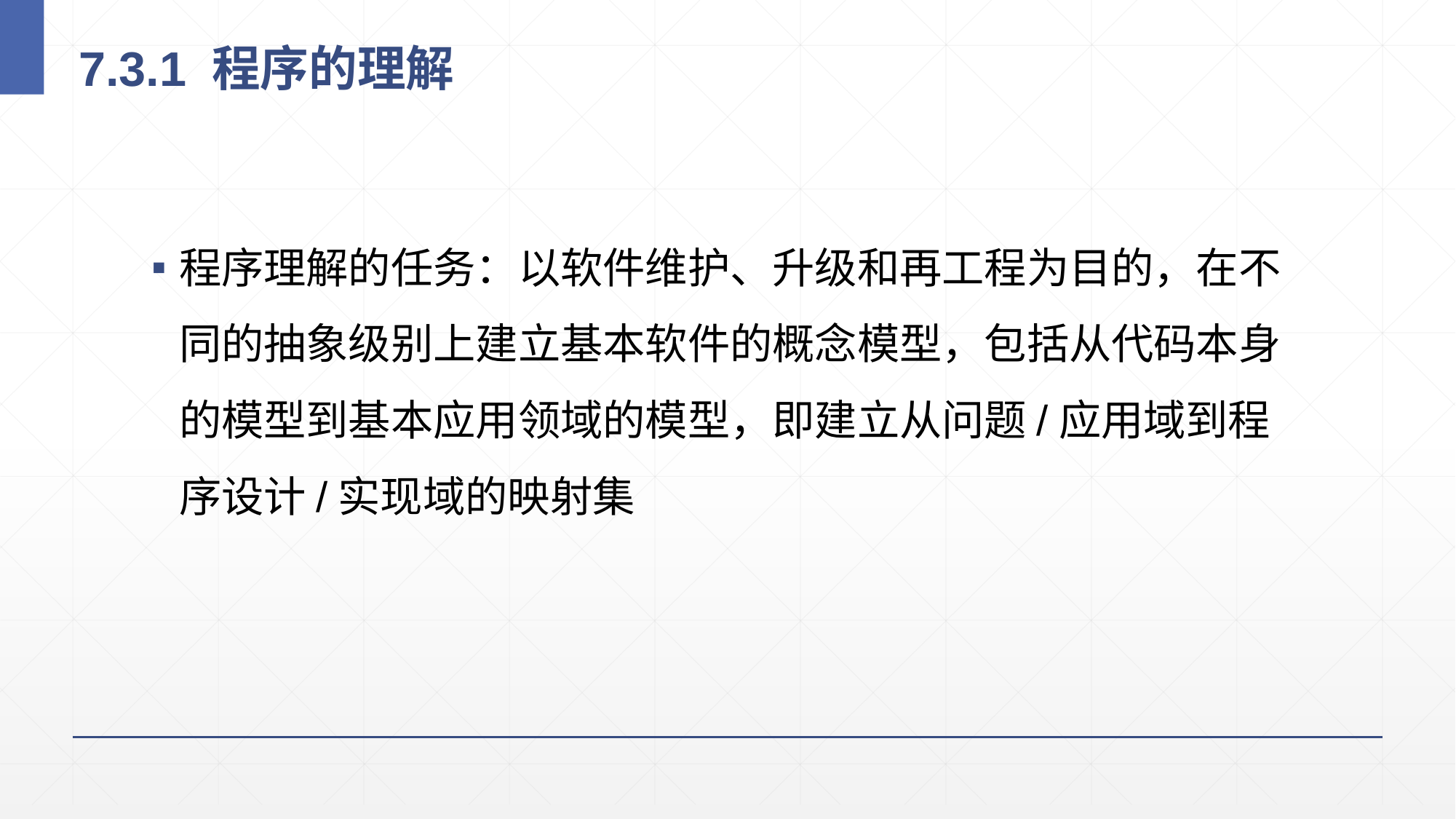

# 7.3.1 程序的理解
程序理解的任务：以软件维护、升级和再工程为目的，在不同的抽象级别上建立基本软件的概念模型，包括从代码本身的模型到基本应用领域的模型，即建立从问题/应用域到程序设计/实现域的映射集